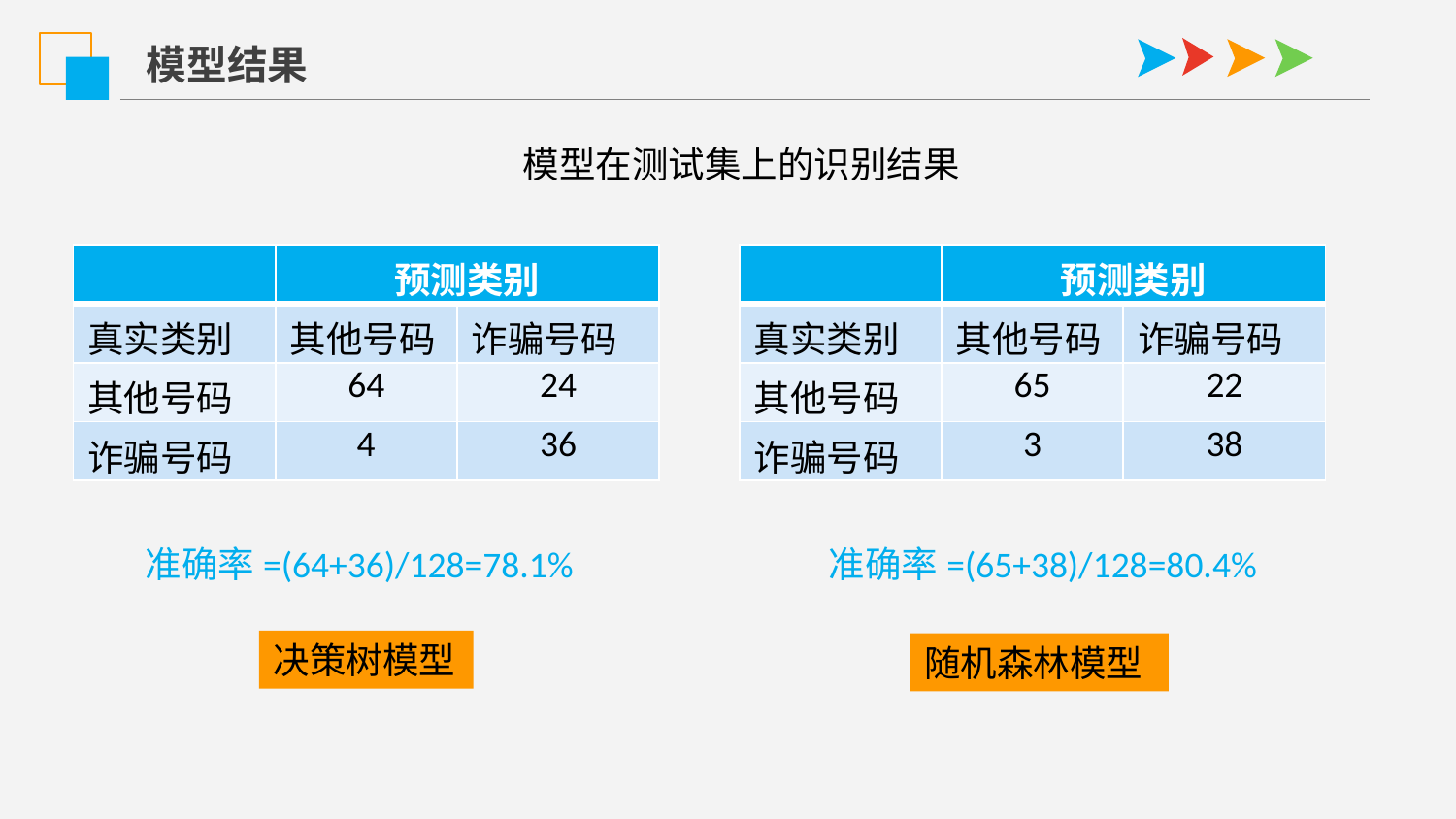

模型结果

模型在测试集上的识别结果
|  | 预测类别 |  |
| --- | --- | --- |
| 真实类别 | 其他号码 | 诈骗号码 |
| 其他号码 | 64 | 24 |
| 诈骗号码 | 4 | 36 |
|  | 预测类别 |  |
| --- | --- | --- |
| 真实类别 | 其他号码 | 诈骗号码 |
| 其他号码 | 65 | 22 |
| 诈骗号码 | 3 | 38 |
准确率=(64+36)/128=78.1%
准确率=(65+38)/128=80.4%
决策树模型
随机森林模型
延迟符号